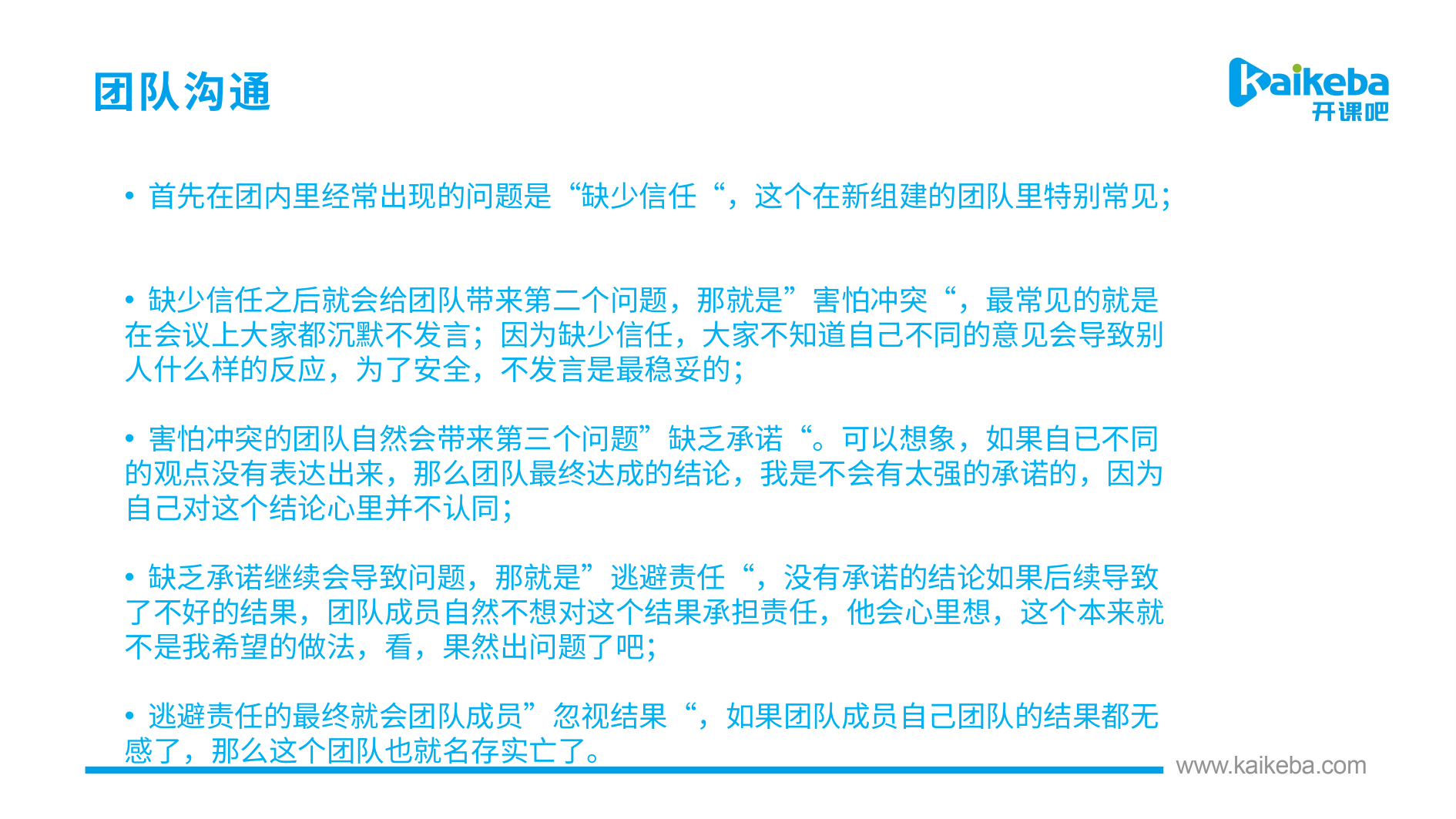

# 团队沟通
 首先在团内里经常出现的问题是“缺少信任“，这个在新组建的团队里特别常见；
 缺少信任之后就会给团队带来第二个问题，那就是”害怕冲突“，最常见的就是在会议上大家都沉默不发言；因为缺少信任，大家不知道自己不同的意见会导致别人什么样的反应，为了安全，不发言是最稳妥的；

 害怕冲突的团队自然会带来第三个问题”缺乏承诺“。可以想象，如果自已不同的观点没有表达出来，那么团队最终达成的结论，我是不会有太强的承诺的，因为自己对这个结论心里并不认同；
 缺乏承诺继续会导致问题，那就是”逃避责任“，没有承诺的结论如果后续导致了不好的结果，团队成员自然不想对这个结果承担责任，他会心里想，这个本来就不是我希望的做法，看，果然出问题了吧；
 逃避责任的最终就会团队成员”忽视结果“，如果团队成员自己团队的结果都无感了，那么这个团队也就名存实亡了。